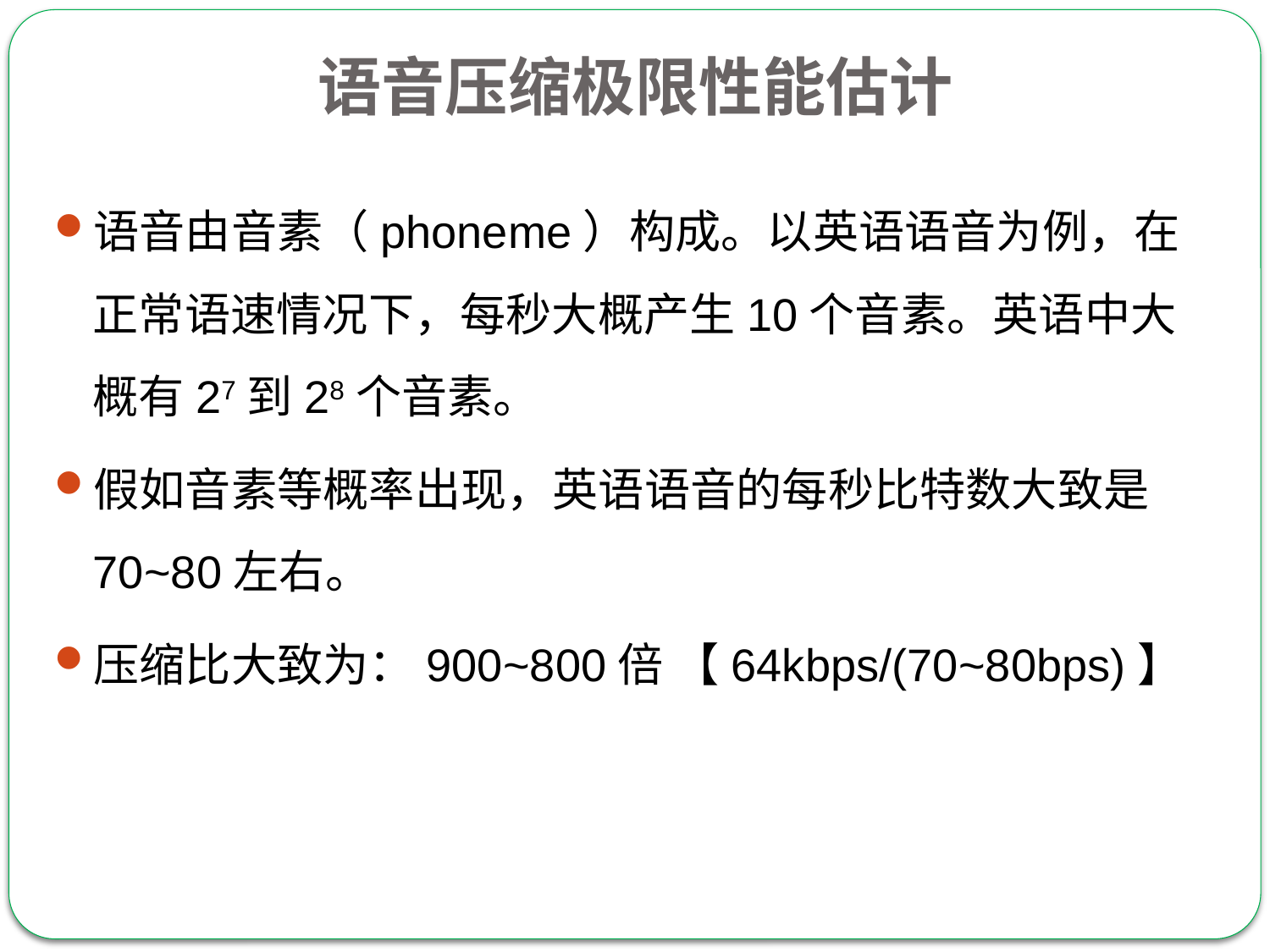

# 语音压缩极限性能估计
语音由音素（phoneme）构成。以英语语音为例，在正常语速情况下，每秒大概产生10个音素。英语中大概有27到28个音素。
假如音素等概率出现，英语语音的每秒比特数大致是70~80左右。
压缩比大致为：900~800倍 【64kbps/(70~80bps)】